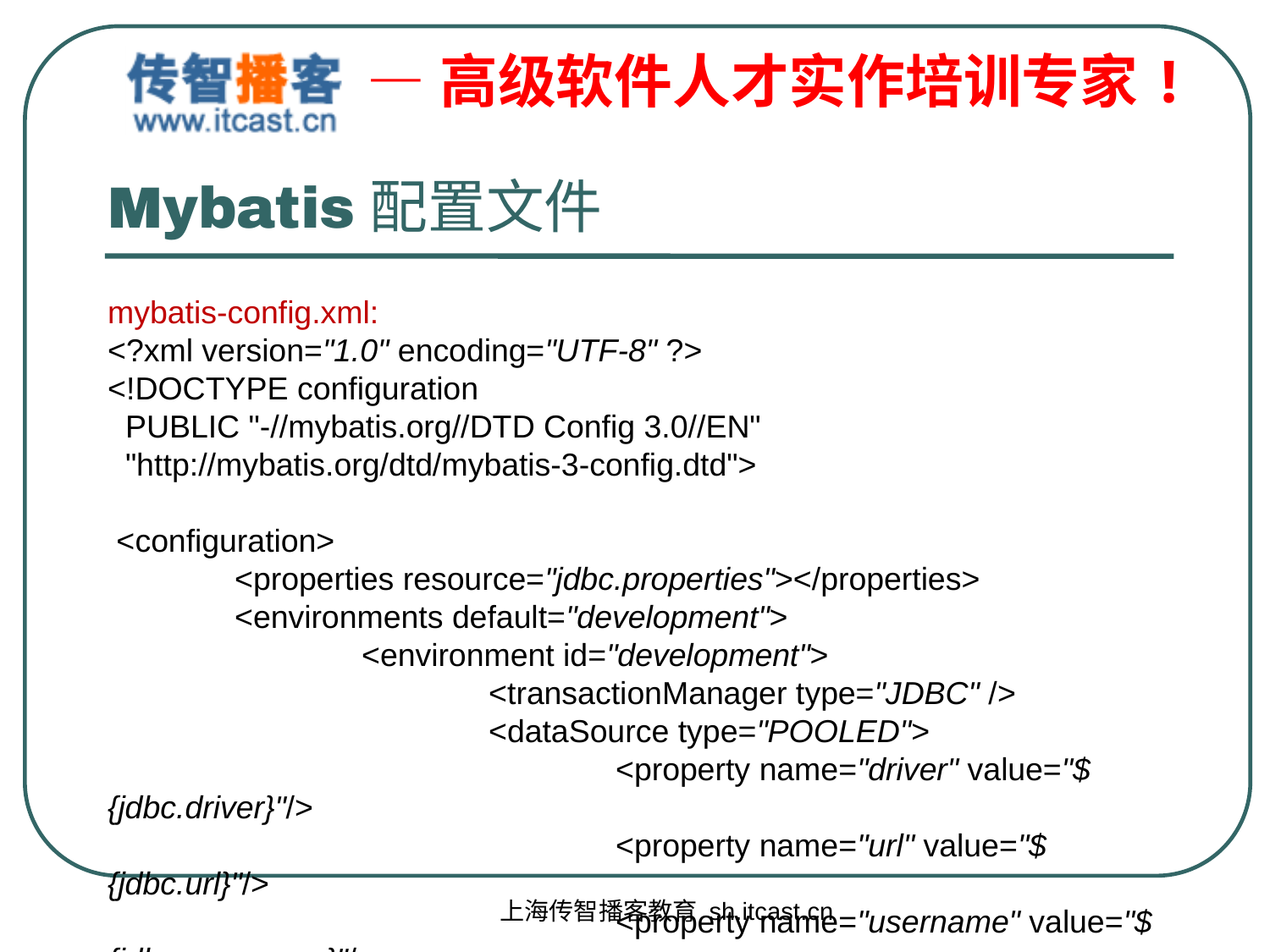

# Mybatis配置文件
mybatis-config.xml:
<?xml version="1.0" encoding="UTF-8" ?>
<!DOCTYPE configuration
  PUBLIC "-//mybatis.org//DTD Config 3.0//EN"
  "http://mybatis.org/dtd/mybatis-3-config.dtd">

 <configuration>
 	<properties resource="jdbc.properties"></properties>
 	<environments default="development">
 		<environment id="development">
 			<transactionManager type="JDBC" />
 			<dataSource type="POOLED">
 				<property name="driver" value="${jdbc.driver}"/>
 				<property name="url" value="${jdbc.url}"/>
 				<property name="username" value="${jdbc.username}"/>
 				<property name="password" value="${jdbc.password}"/>
 			</dataSource>
 		</environment>
 	</environments>
 </configuration>

上海传智播客教育 sh.itcast.cn